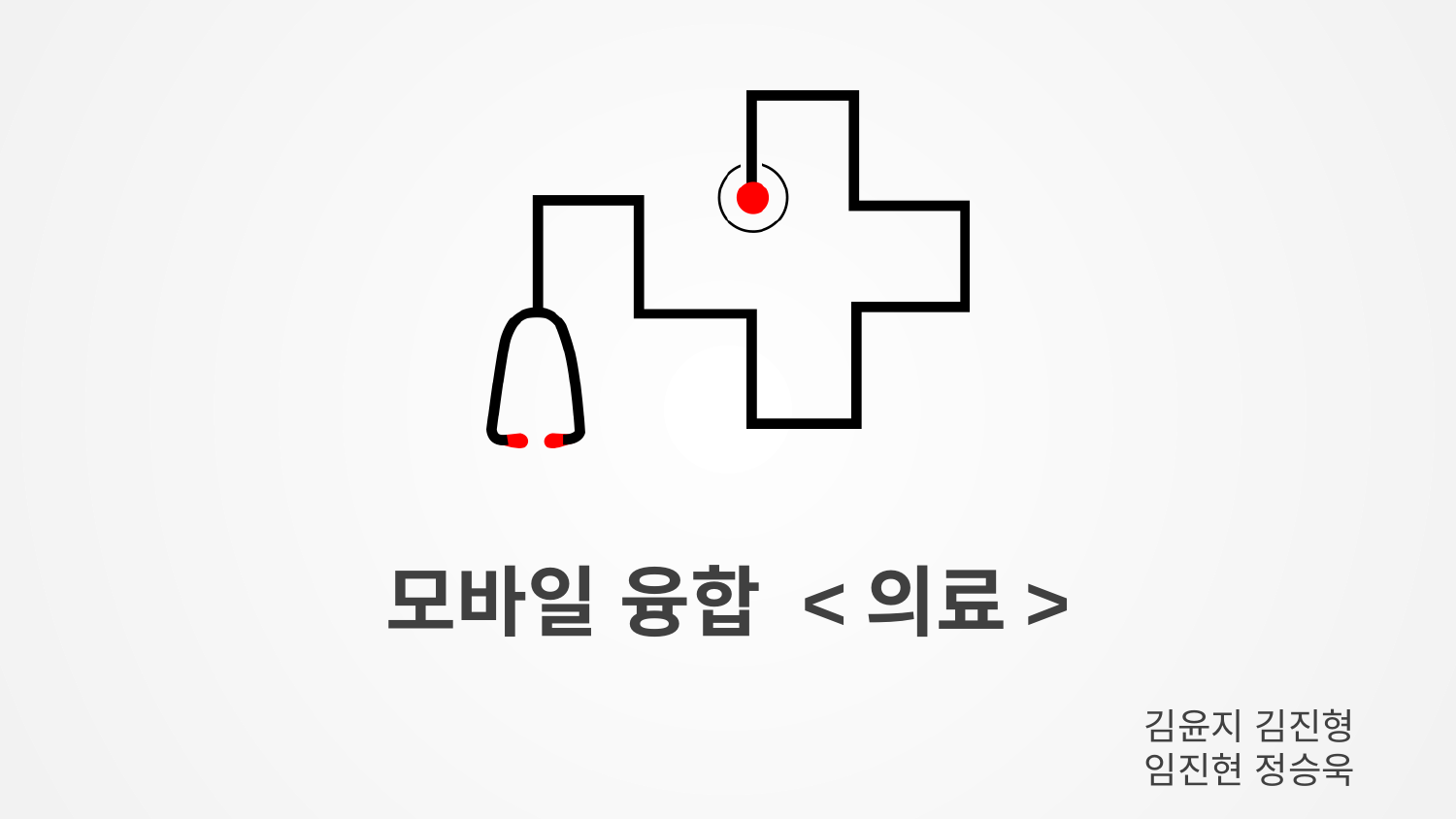

모바일 융합 <의료>

김윤지 김진형
임진현 정승욱